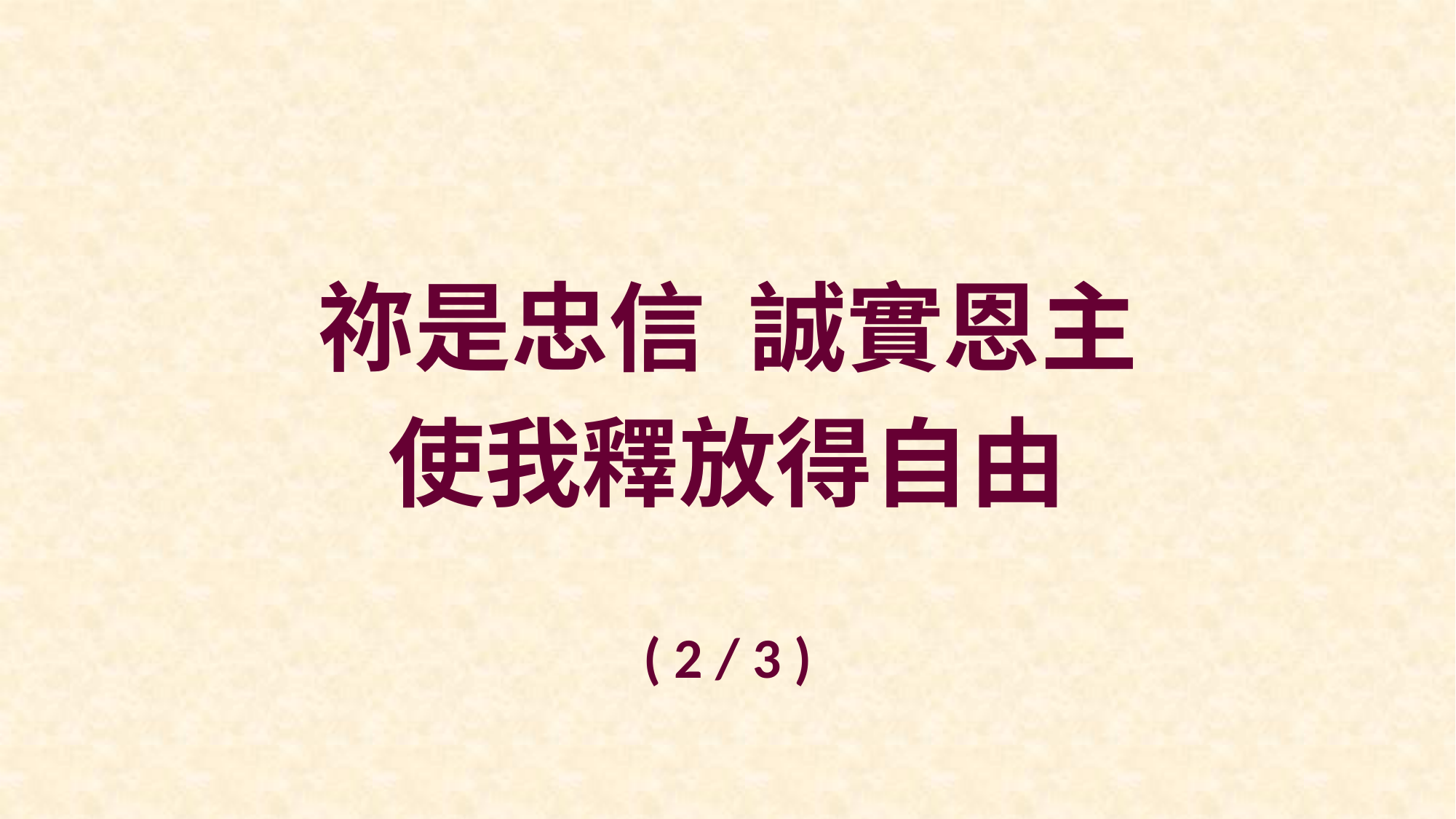

祢是忠信  誠實恩主
使我釋放得自由
( 2 / 3 )